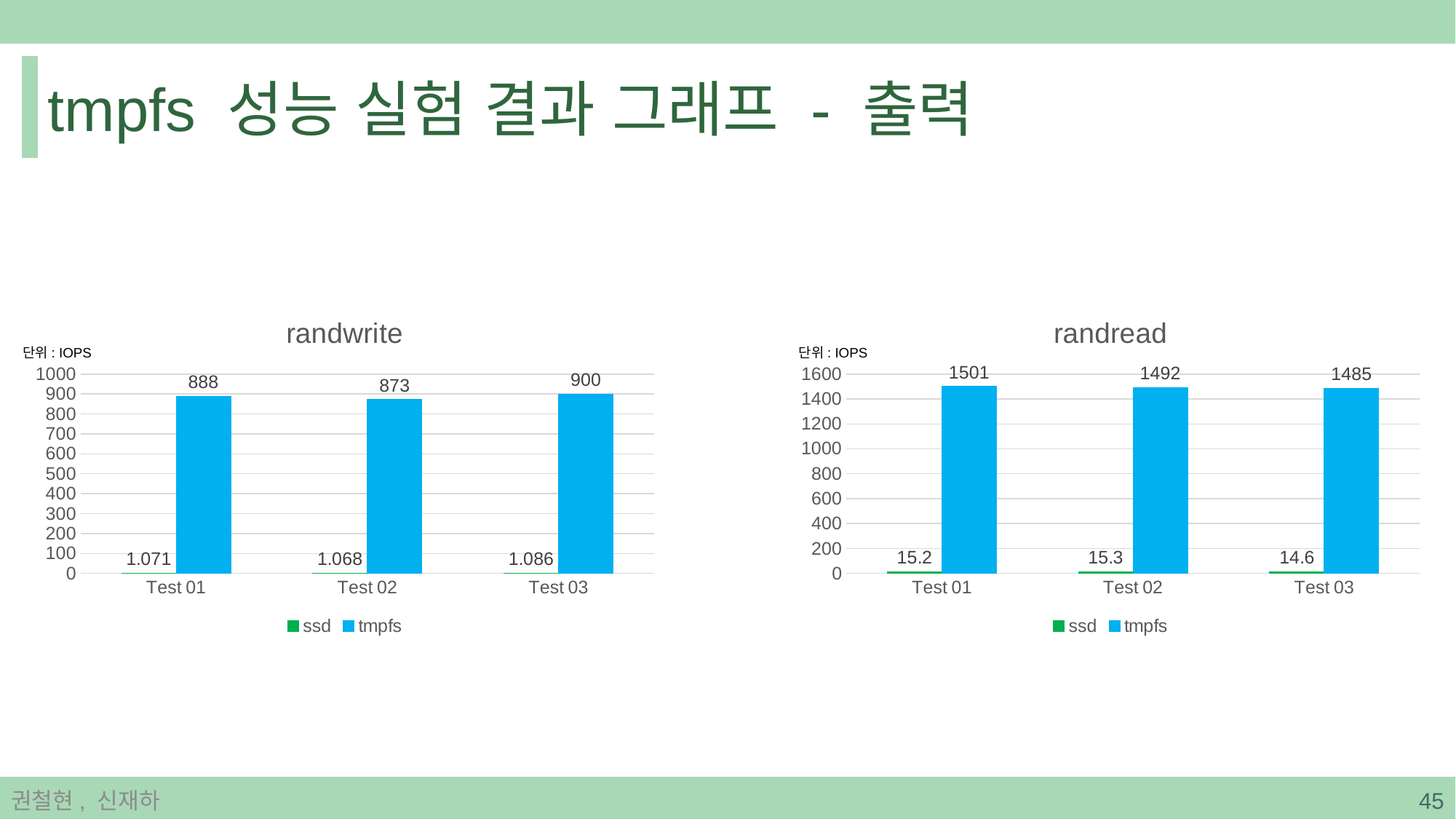

# tmpfs 성능 실험 결과 그래프 - 출력

### Chart: randwrite

| Category | ssd | tmpfs |
|---|---|---|
| Test 01 | 1.071 | 888.0 |
| Test 02 | 1.068 | 873.0 |
| Test 03 | 1.086 | 900.0 |

### Chart: randread

| Category | ssd | tmpfs |
|---|---|---|
| Test 01 | 15.2 | 1501.0 |
| Test 02 | 15.3 | 1492.0 |
| Test 03 | 14.6 | 1485.0 |
단위: IOPS
단위: IOPS

권철현, 신재하
45